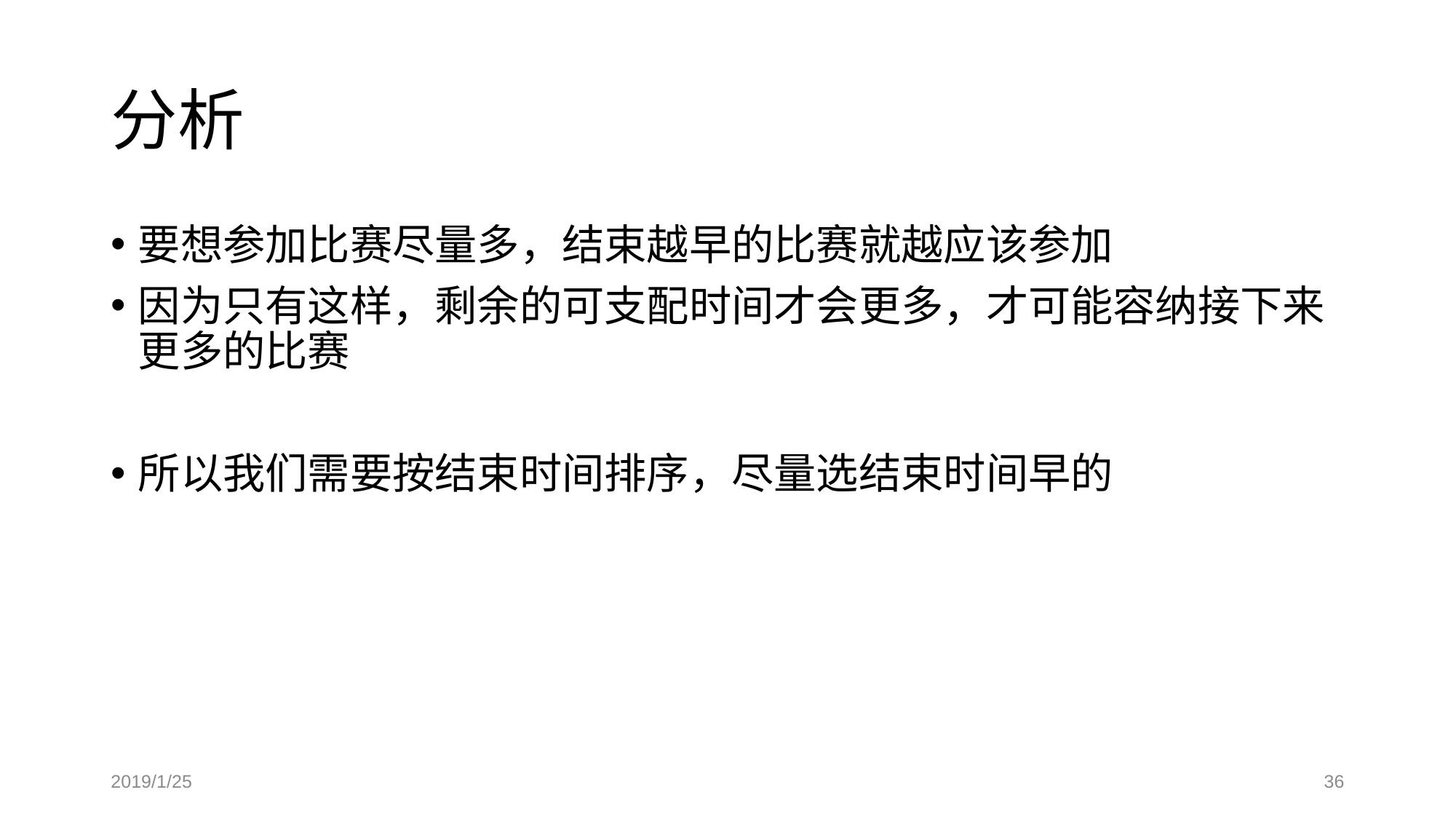

# 分析
要想参加比赛尽量多，结束越早的比赛就越应该参加
因为只有这样，剩余的可支配时间才会更多，才可能容纳接下来更多的比赛

所以我们需要按结束时间排序，尽量选结束时间早的
2019/1/25
36